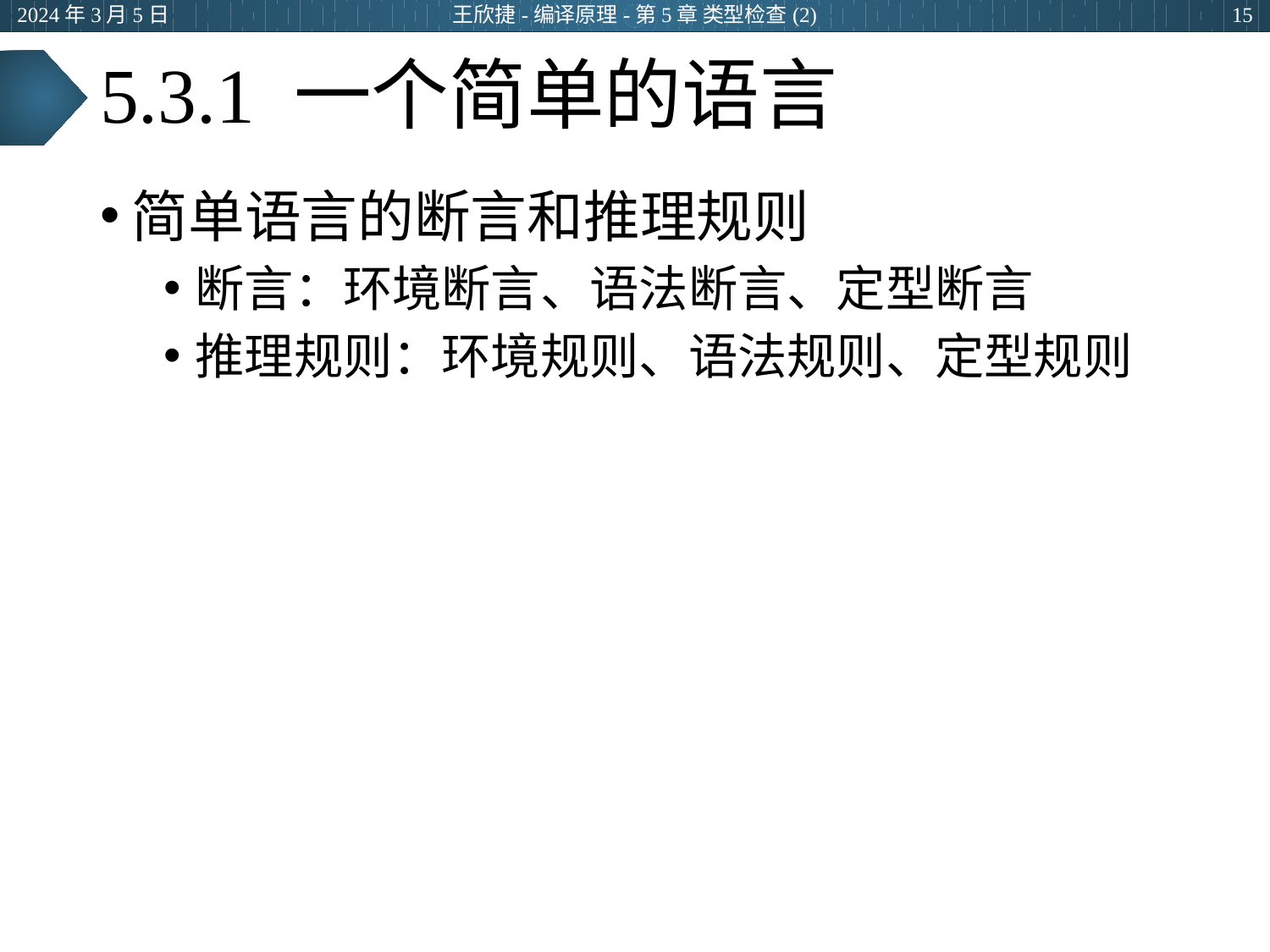

2024年3月5日
王欣捷-编译原理-第5章 类型检查(2)
15
# 5.3.1 一个简单的语言
简单语言的断言和推理规则
断言：环境断言、语法断言、定型断言
推理规则：环境规则、语法规则、定型规则